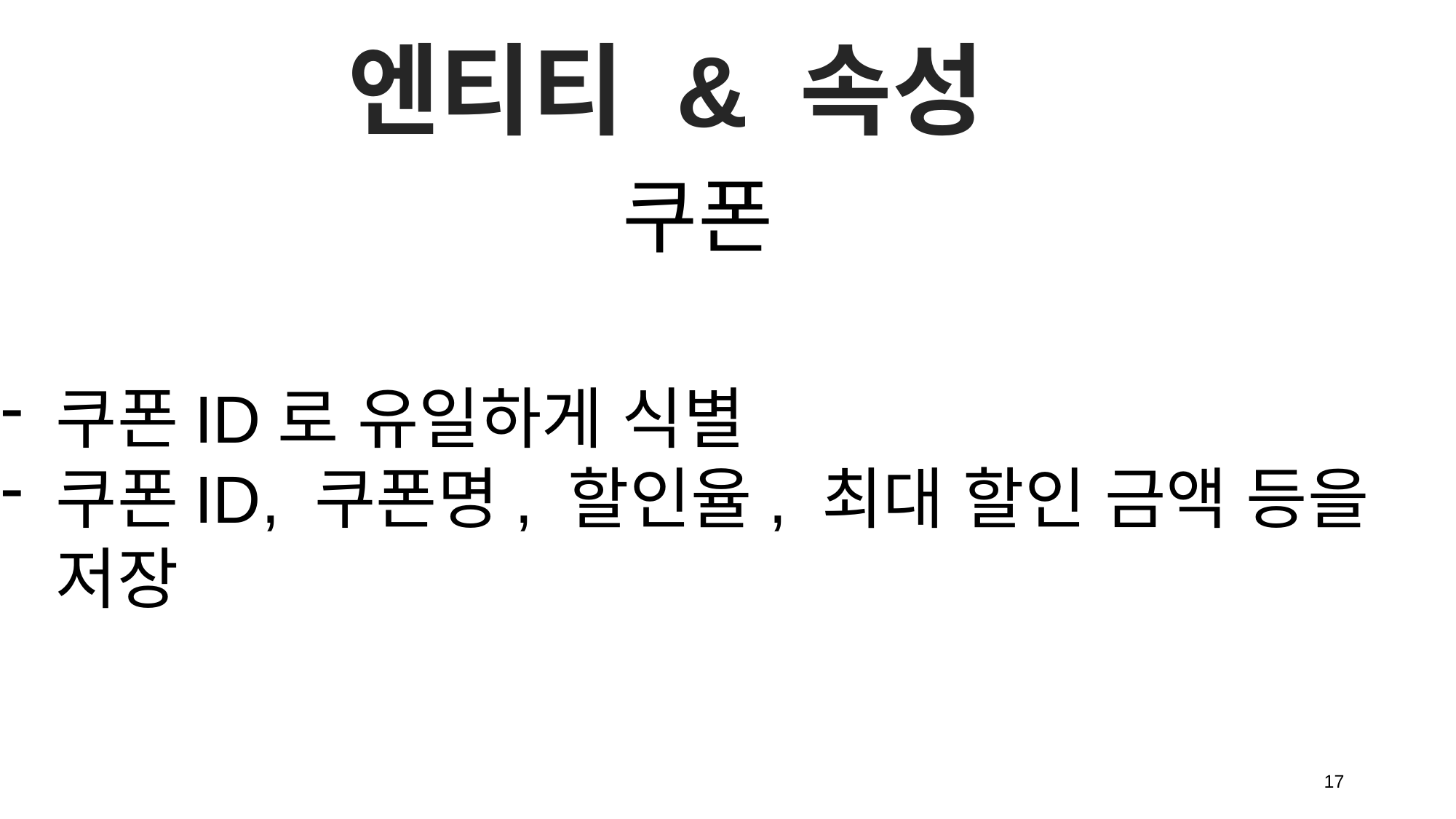

엔티티 & 속성
쿠폰
쿠폰ID로 유일하게 식별
쿠폰ID, 쿠폰명, 할인율, 최대 할인 금액 등을 저장
17